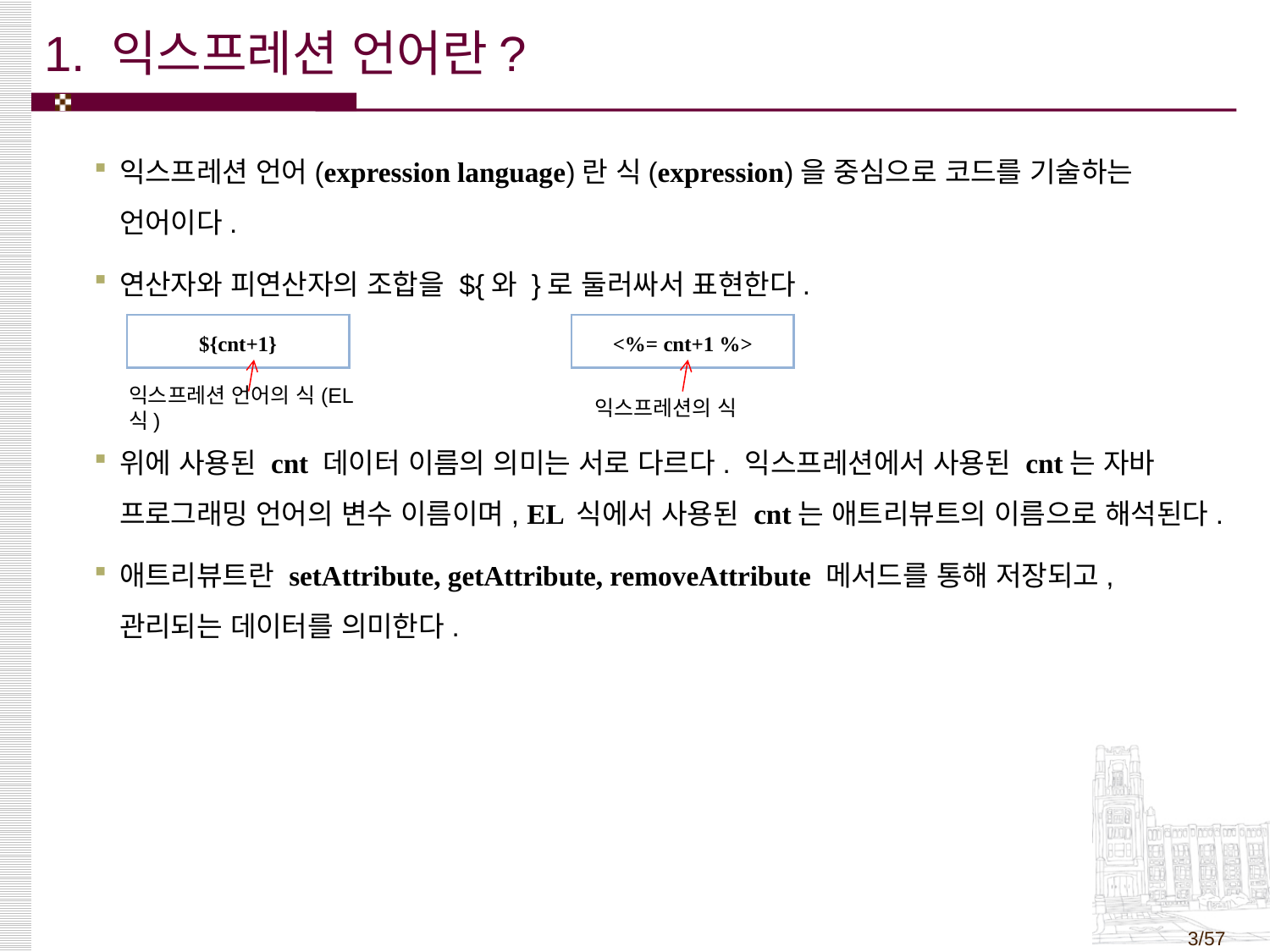

# 1. 익스프레션 언어란?
익스프레션 언어(expression language)란 식(expression)을 중심으로 코드를 기술하는 언어이다.
연산자와 피연산자의 조합을 ${와 }로 둘러싸서 표현한다.

위에 사용된 cnt 데이터 이름의 의미는 서로 다르다. 익스프레션에서 사용된 cnt는 자바 프로그래밍 언어의 변수 이름이며, EL 식에서 사용된 cnt는 애트리뷰트의 이름으로 해석된다.
애트리뷰트란 setAttribute, getAttribute, removeAttribute 메서드를 통해 저장되고, 관리되는 데이터를 의미한다.

| ${cnt+1} |
| --- |
| <%= cnt+1 %> |
| --- |
익스프레션 언어의 식(EL식)
익스프레션의 식